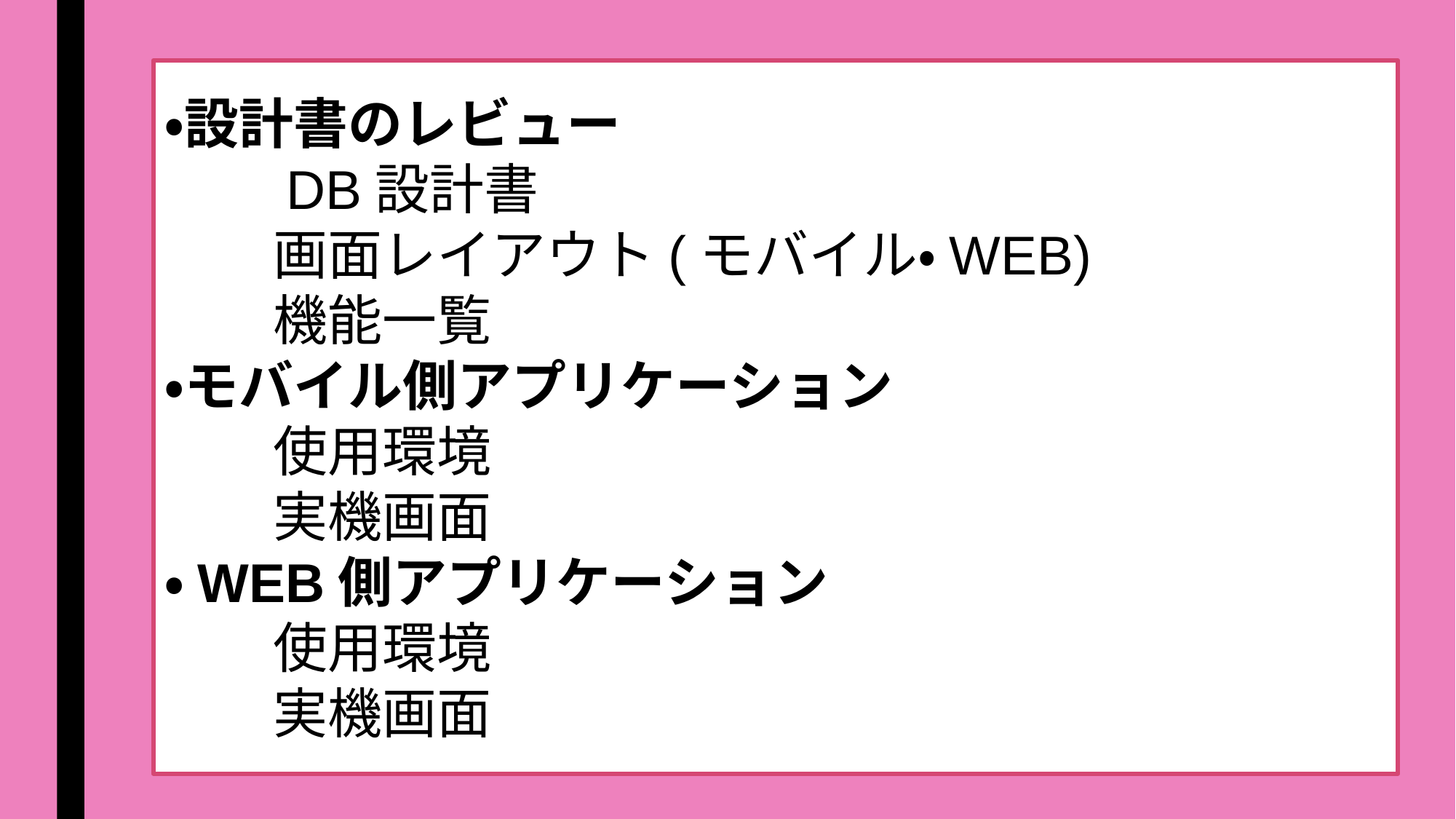

・設計書のレビュー
　DB設計書
　画面レイアウト(モバイル・WEB)
　機能一覧
・モバイル側アプリケーション
　使用環境
　実機画面
・WEB側アプリケーション
　使用環境
　実機画面